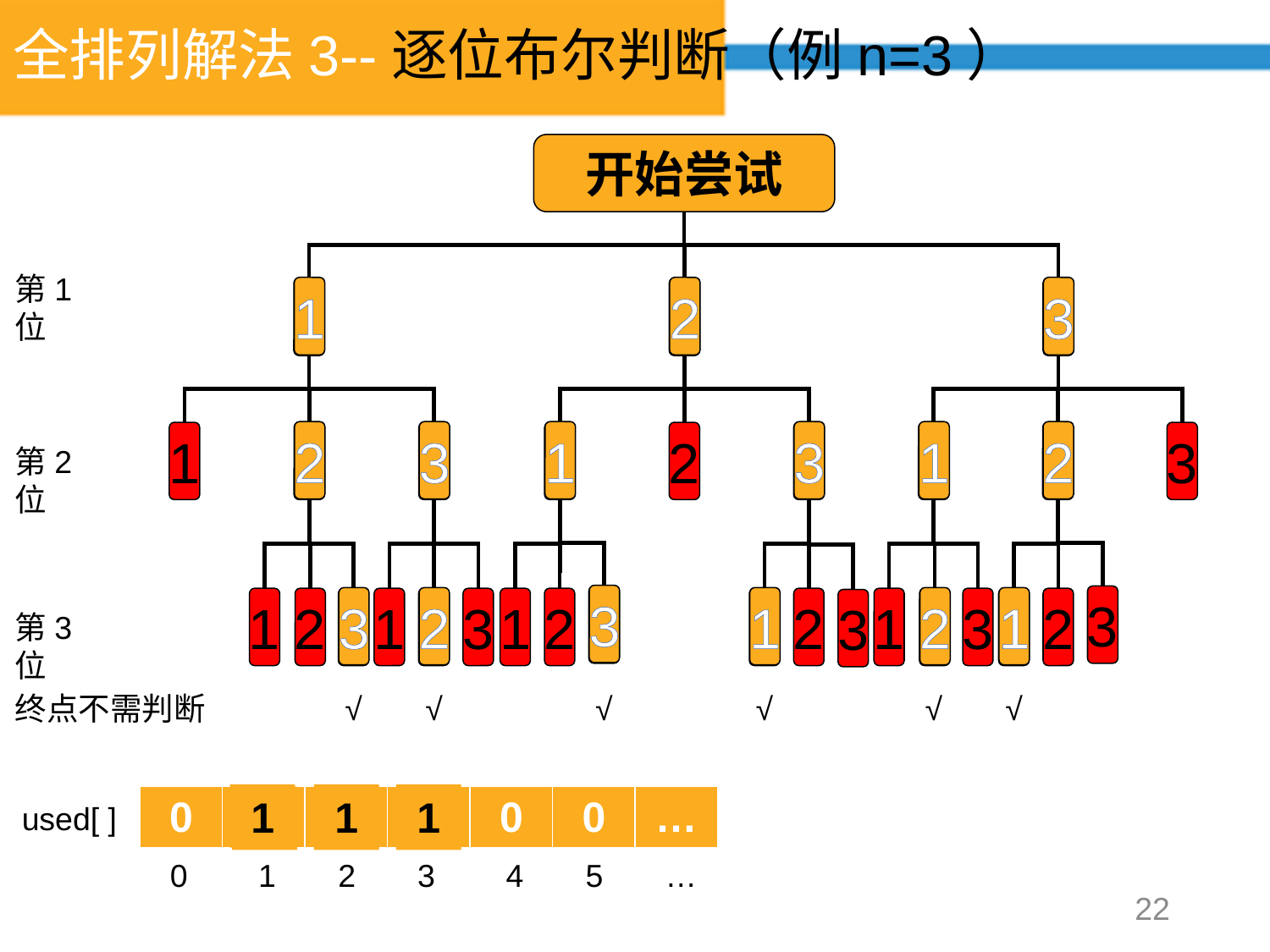

# 全排列解法3--逐位布尔判断（例n=3）
开始尝试
第1位
1
2
3
1
2
3
2
3
1
3
1
2
1
2
3
1
2
3
1
2
3
第2位
3
3
3
3
2
1
2
1
1
2
3
1
2
3
1
2
1
2
1
2
3
1
2
3
第3位
终点不需判断
√
√
√
√
√
√
1
1
1
| 0 | 0 | 0 | 0 | 0 | 0 | … |
| --- | --- | --- | --- | --- | --- | --- |
0
0
0
used[ ]
  0        1       2       3        4       5       …
22